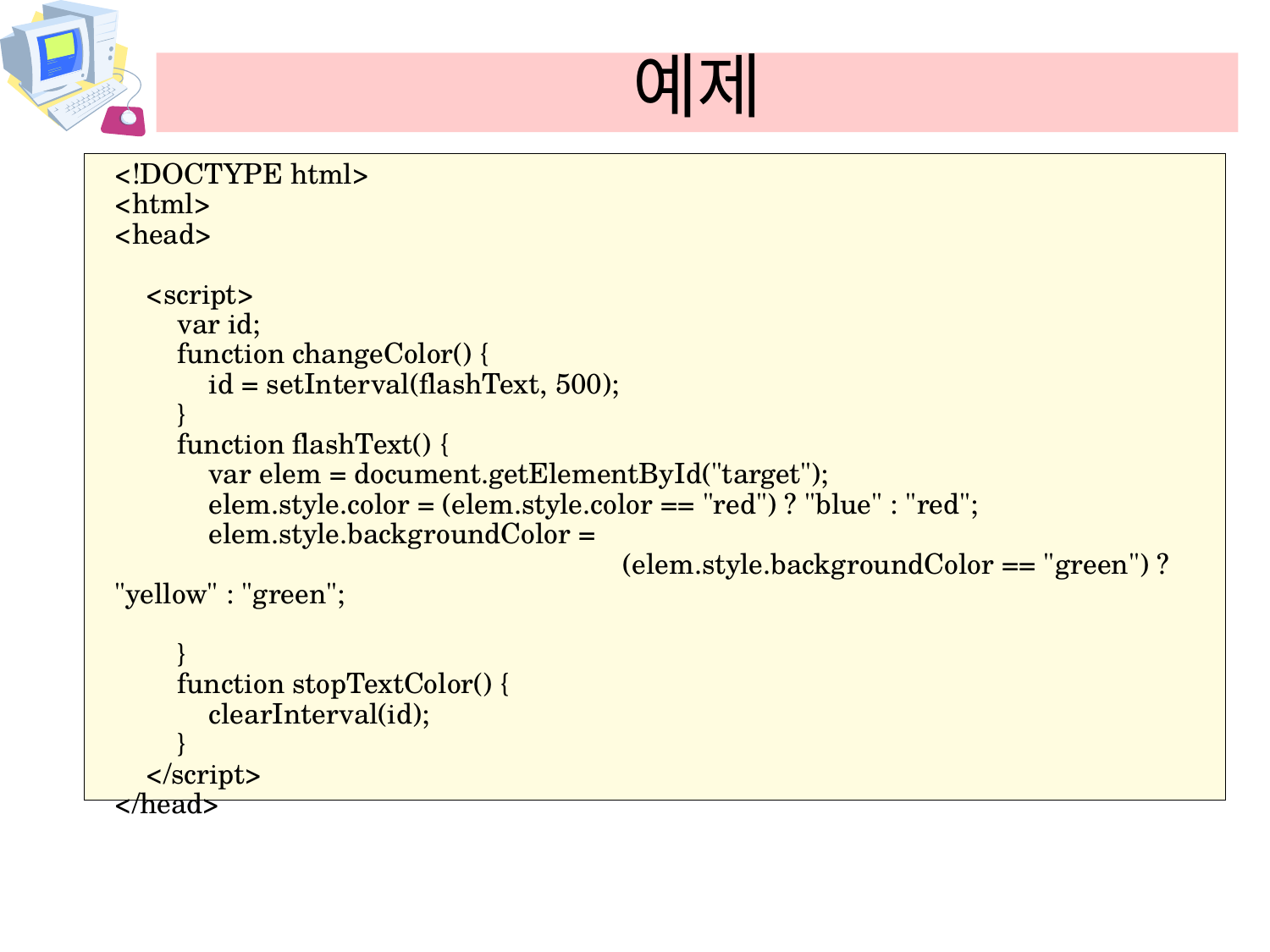

# 예제
<!DOCTYPE html>
<html>
<head>

    <script>
        var id;
        function changeColor() {
            id = setInterval(flashText, 500);
        }
        function flashText() {
            var elem = document.getElementById("target");
            elem.style.color = (elem.style.color == "red") ? "blue" : "red";
            elem.style.backgroundColor =
				(elem.style.backgroundColor == "green") ? "yellow" : "green";

        }
        function stopTextColor() {
            clearInterval(id);
        }
    </script>
</head>